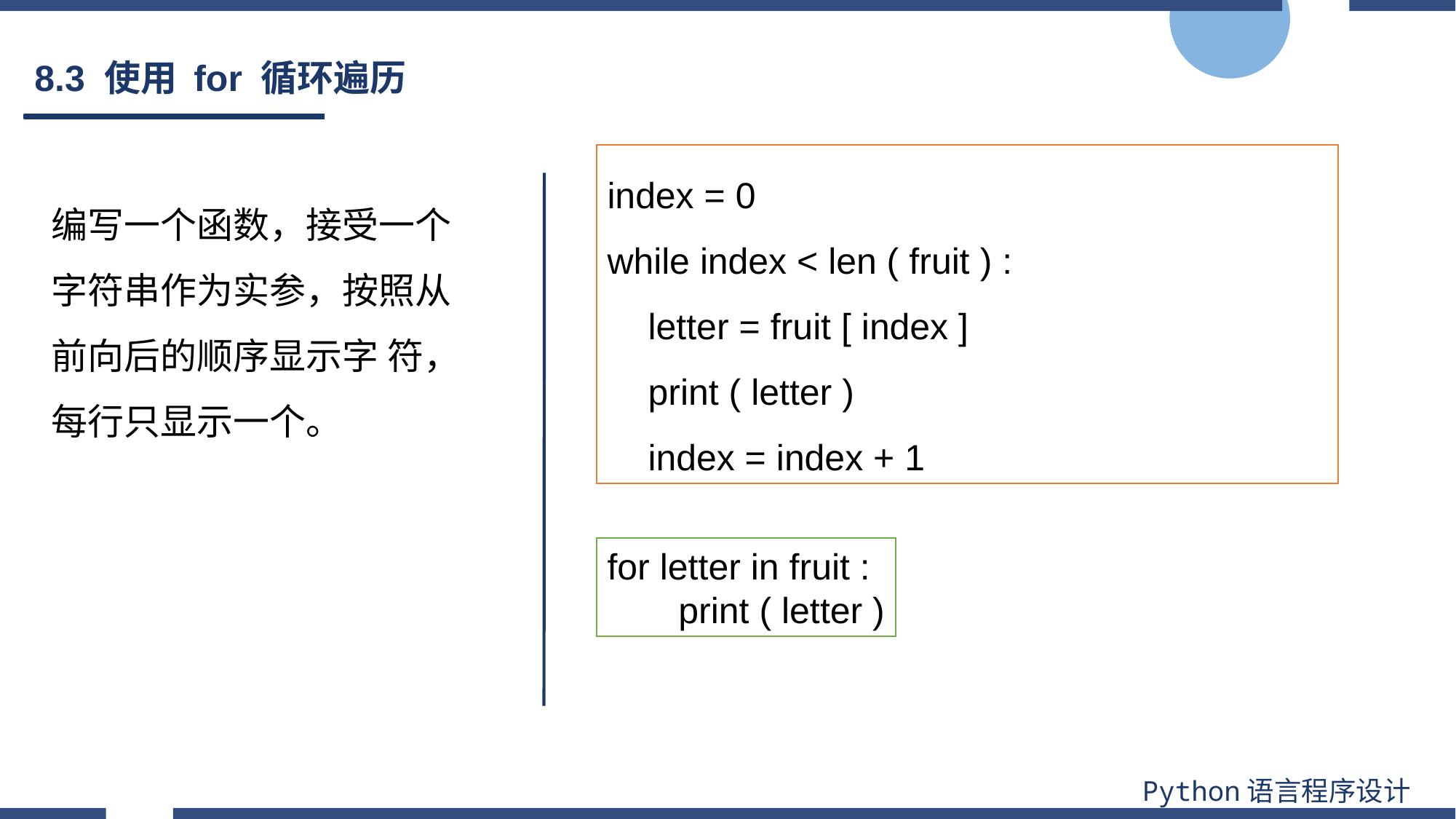

# 8.3 使用 for 循环遍历
index = 0
while index < len ( fruit ) :
    letter = fruit [ index ]
    print ( letter )
    index = index + 1
编写一个函数，接受一个字符串作为实参，按照从前向后的顺序显示字 符，每行只显示一个。
for letter in fruit :
       print ( letter )